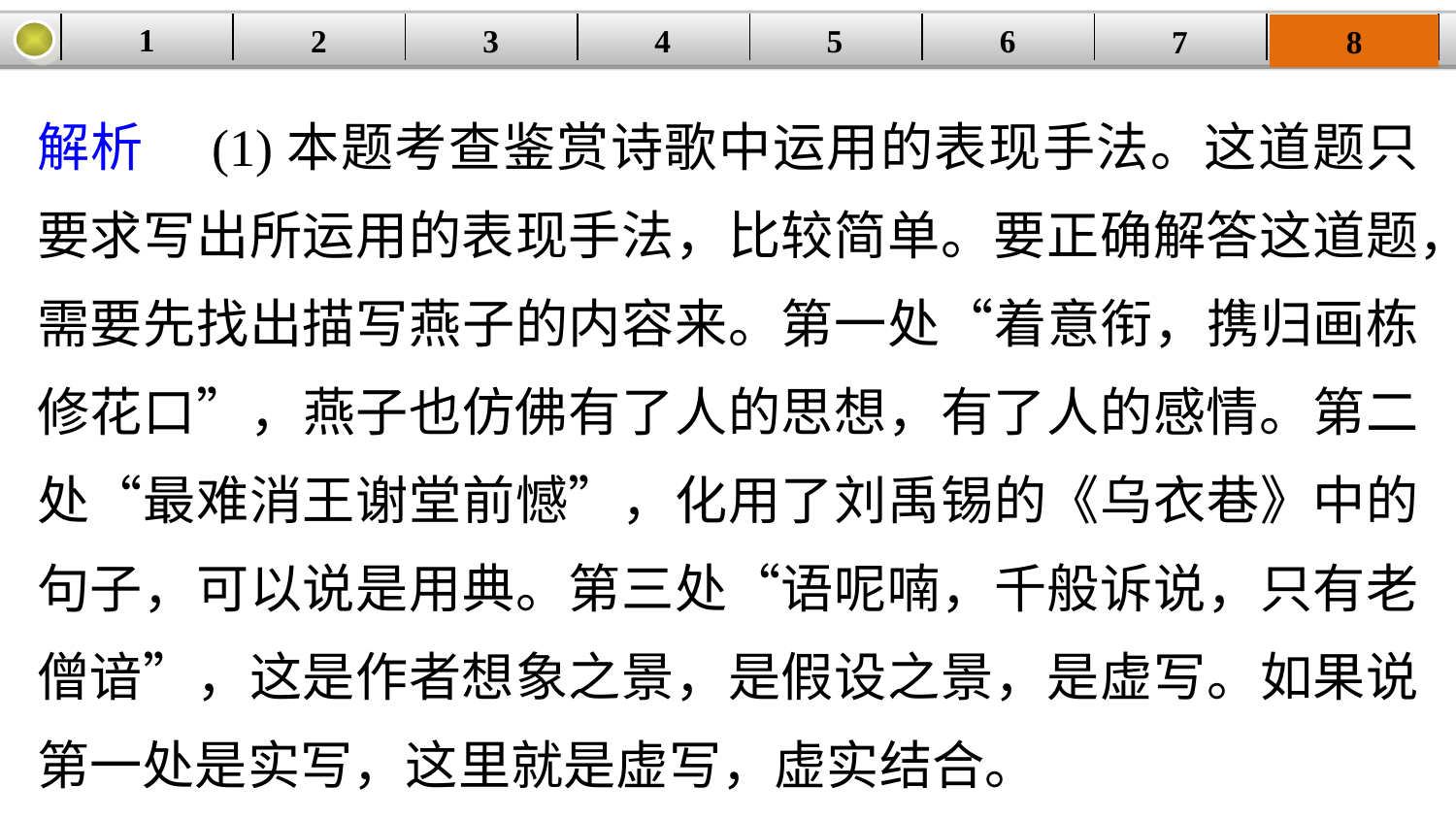

1
2
3
4
|  |  |  |  |  |  |  |  |
| --- | --- | --- | --- | --- | --- | --- | --- |
5
6
7
8

解析　(1)本题考查鉴赏诗歌中运用的表现手法。这道题只要求写出所运用的表现手法，比较简单。要正确解答这道题，需要先找出描写燕子的内容来。第一处“着意衔，携归画栋修花口”，燕子也仿佛有了人的思想，有了人的感情。第二处“最难消王谢堂前憾”，化用了刘禹锡的《乌衣巷》中的句子，可以说是用典。第三处“语呢喃，千般诉说，只有老僧谙”，这是作者想象之景，是假设之景，是虚写。如果说第一处是实写，这里就是虚写，虚实结合。